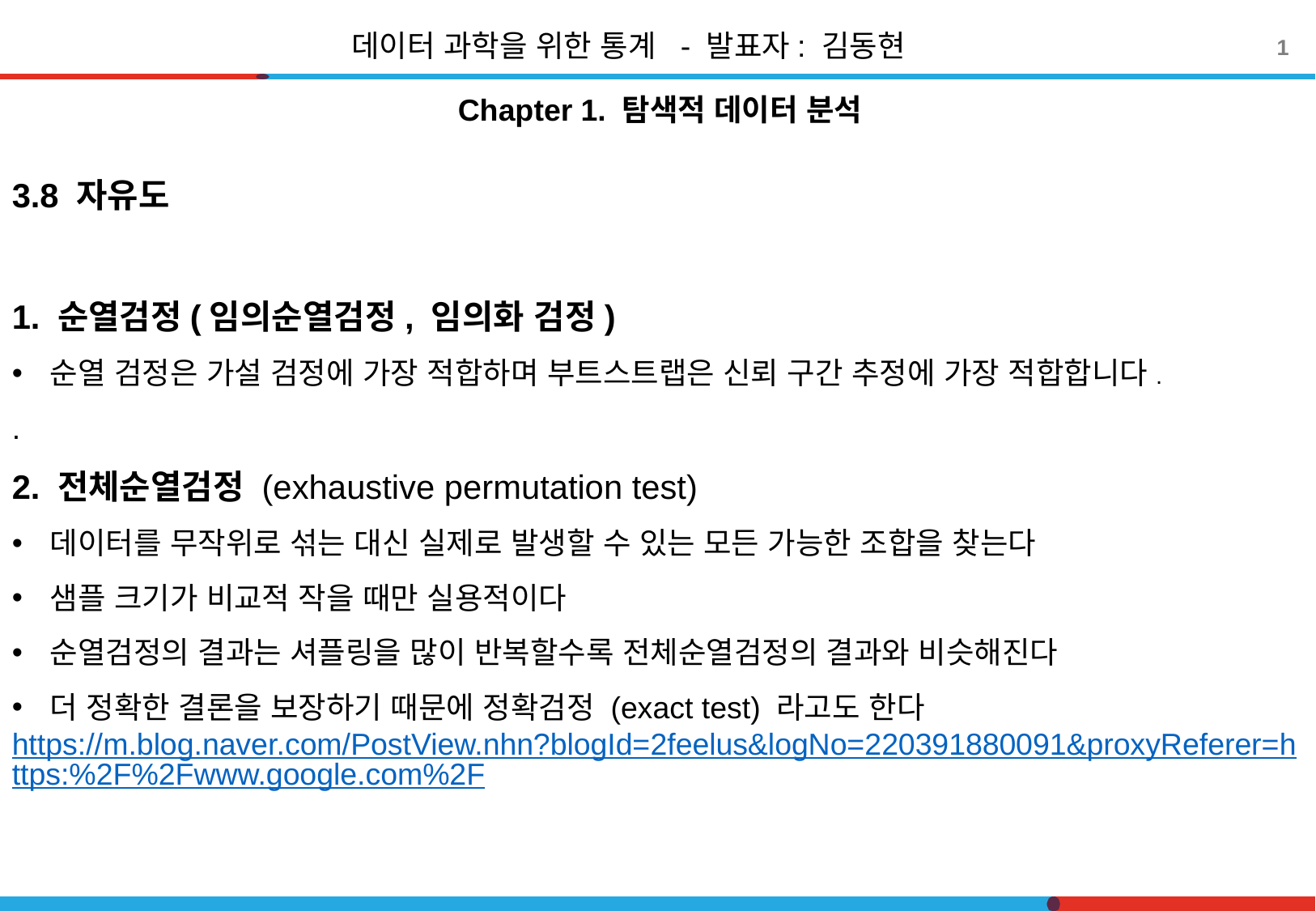

데이터 과학을 위한 통계  - 발표자: 김동현
1
Chapter 1. 탐색적 데이터 분석
3.8 자유도

순열검정(임의순열검정, 임의화 검정)
순열 검정은 가설 검정에 가장 적합하며 부트스트랩은 신뢰 구간 추정에 가장 적합합니다.
.
전체순열검정 (exhaustive permutation test)
데이터를 무작위로 섞는 대신 실제로 발생할 수 있는 모든 가능한 조합을 찾는다
샘플 크기가 비교적 작을 때만 실용적이다
순열검정의 결과는 셔플링을 많이 반복할수록 전체순열검정의 결과와 비슷해진다
더 정확한 결론을 보장하기 때문에 정확검정 (exact test) 라고도 한다
https://m.blog.naver.com/PostView.nhn?blogId=2feelus&logNo=220391880091&proxyReferer=https:%2F%2Fwww.google.com%2F